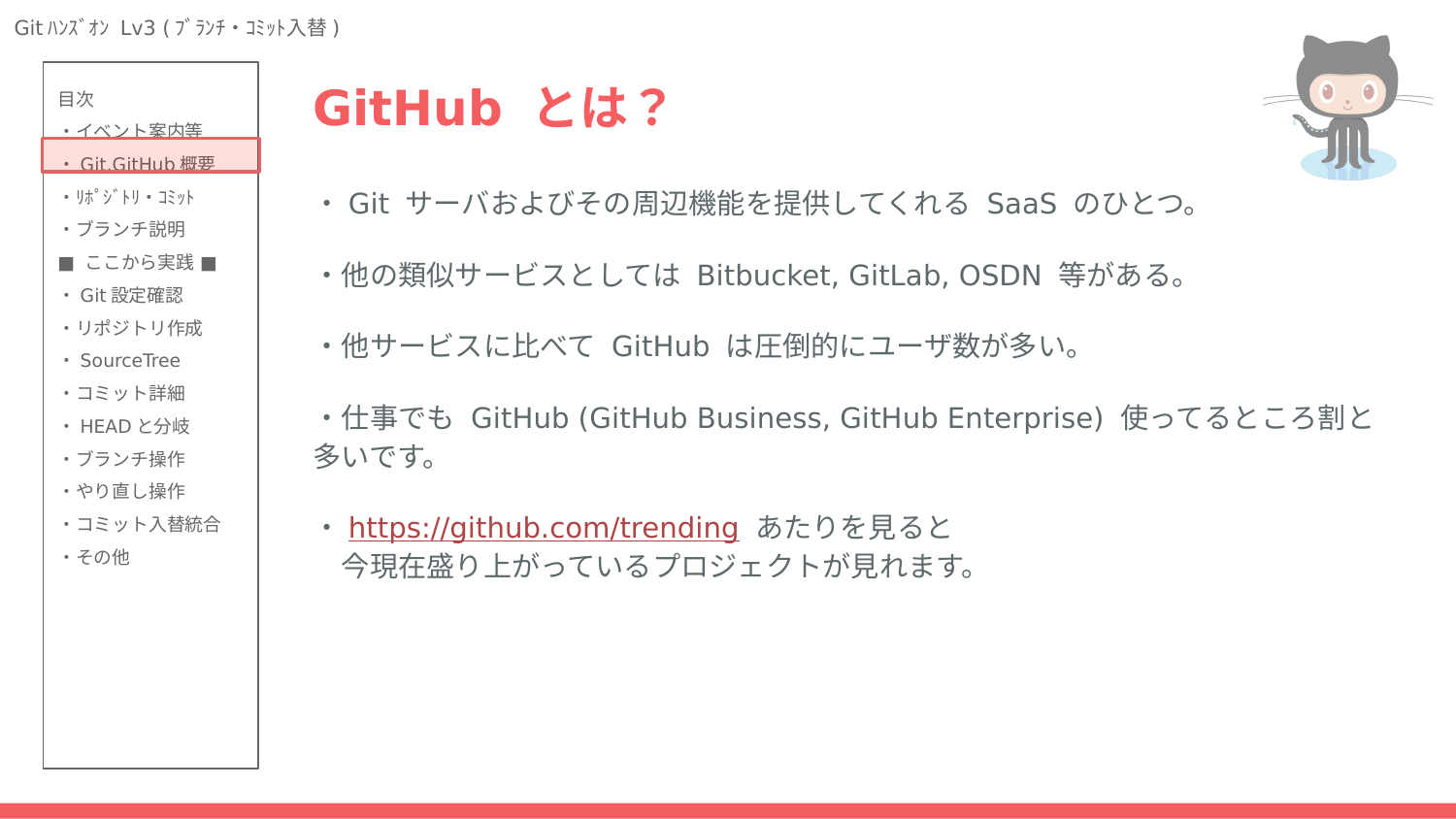

# GitHub とは？

・Git サーバおよびその周辺機能を提供してくれる SaaS のひとつ。
・他の類似サービスとしては Bitbucket, GitLab, OSDN 等がある。
・他サービスに比べて GitHub は圧倒的にユーザ数が多い。
・仕事でも GitHub (GitHub Business, GitHub Enterprise) 使ってるところ割と多いです。
・https://github.com/trending あたりを見ると
　今現在盛り上がっているプロジェクトが見れます。